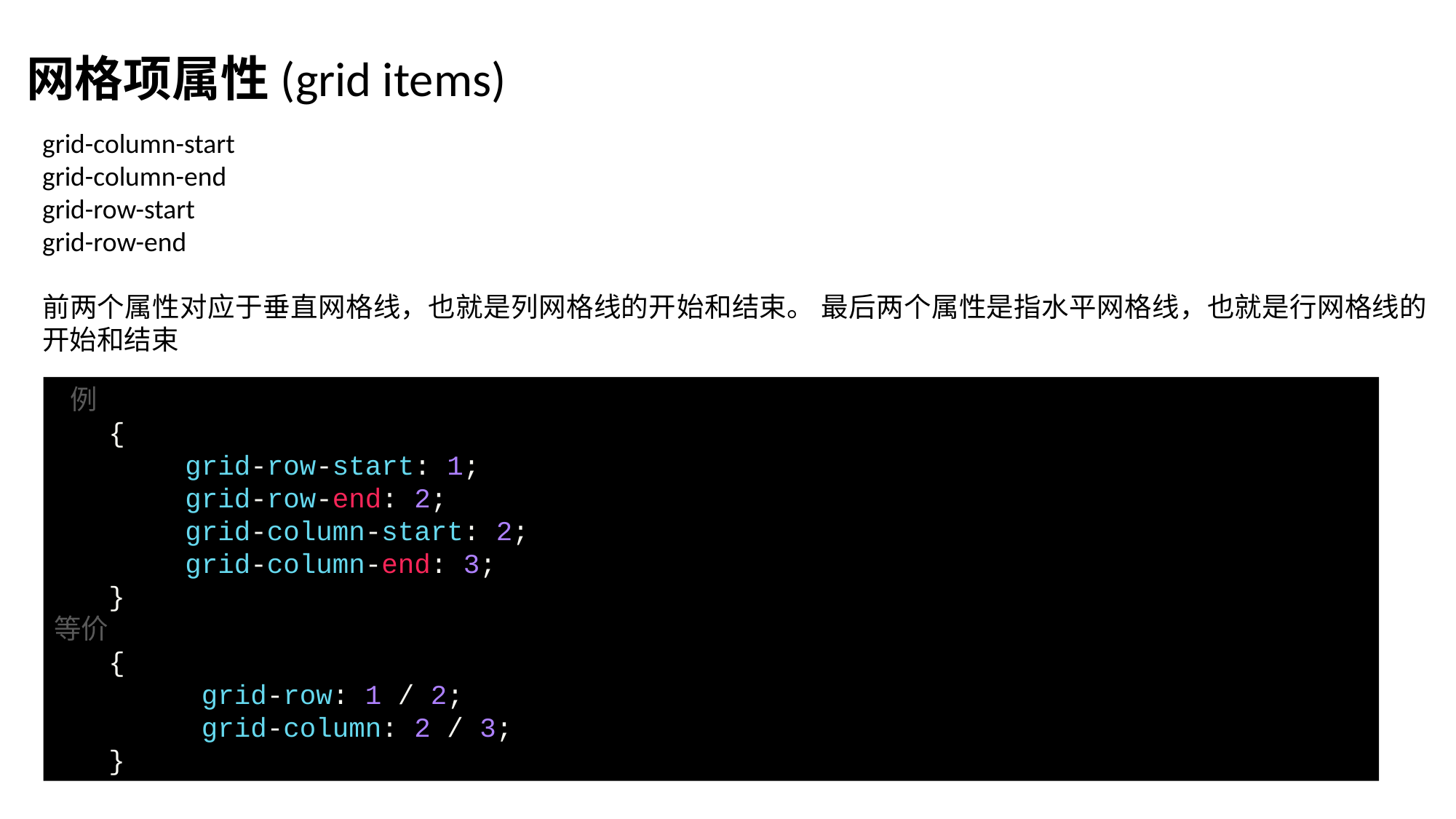

网格项属性(grid items)
grid-column-start
grid-column-end
grid-row-start
grid-row-end

前两个属性对应于垂直网格线，也就是列网格线的开始和结束。 最后两个属性是指水平网格线，也就是行网格线的开始和结束
例
	{
        grid-row-start: 1;
        grid-row-end: 2;
        grid-column-start: 2;
        grid-column-end: 3;
	}
等价于
	{
         grid-row: 1 / 2;
         grid-column: 2 / 3;
	}